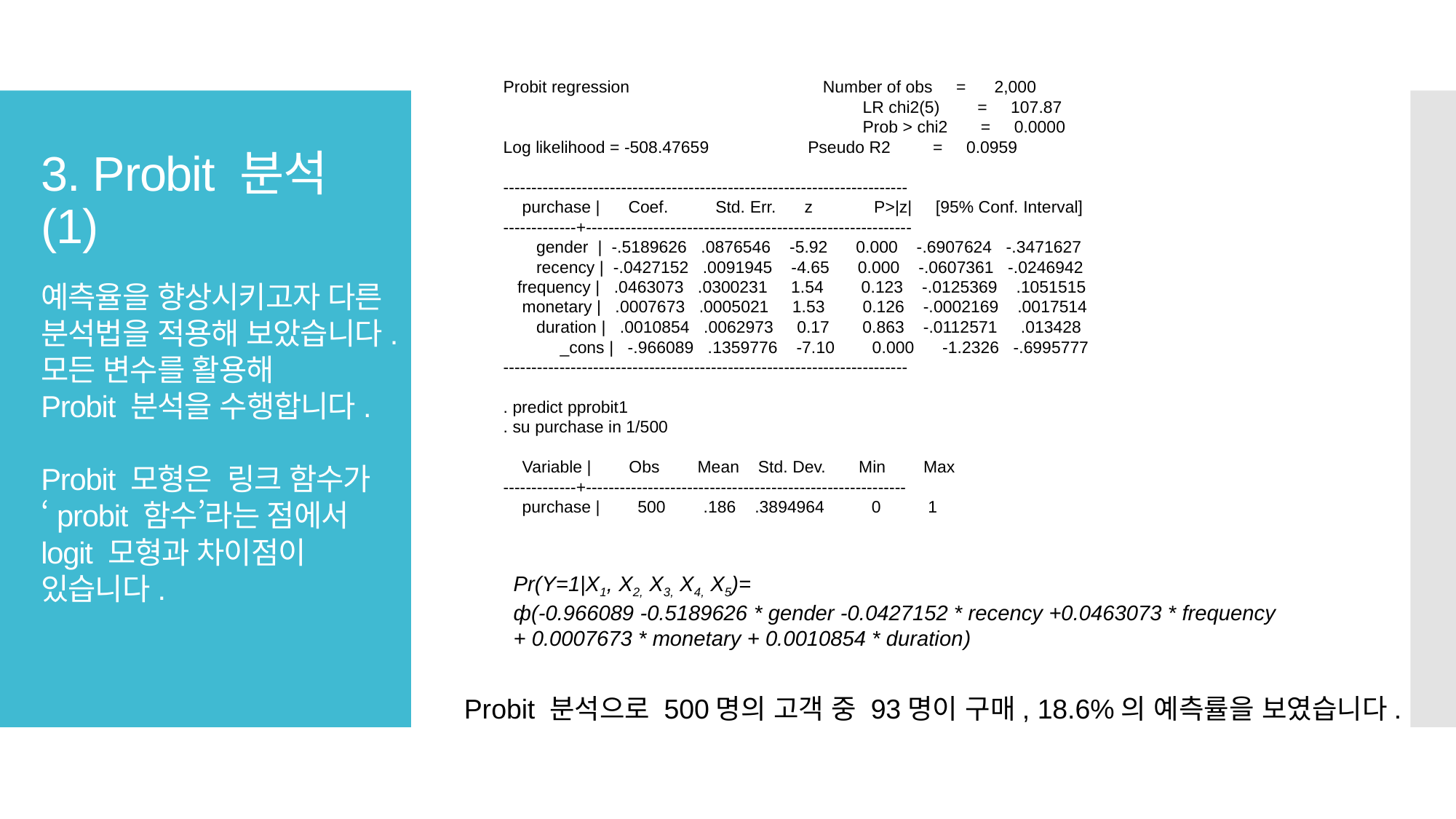

Probit regression                                         Number of obs     =      2,000
                                                                            LR chi2(5)        =     107.87
                                                                            Prob > chi2       =     0.0000
Log likelihood = -508.47659                     Pseudo R2         =     0.0959

------------------------------------------------------------------------
    purchase |      Coef.          Std. Err.      z             P>|z|     [95% Conf. Interval]
-------------+----------------------------------------------------------
       gender  |  -.5189626   .0876546    -5.92      0.000    -.6907624   -.3471627
       recency |  -.0427152   .0091945    -4.65      0.000    -.0607361   -.0246942
   frequency |   .0463073   .0300231     1.54        0.123    -.0125369    .1051515
    monetary |   .0007673   .0005021     1.53        0.126    -.0002169    .0017514
       duration |   .0010854   .0062973     0.17       0.863    -.0112571     .013428
            _cons |   -.966089   .1359776    -7.10        0.000      -1.2326   -.6995777
------------------------------------------------------------------------

. predict pprobit1
. su purchase in 1/500

    Variable |        Obs        Mean    Std. Dev.       Min        Max
-------------+---------------------------------------------------------
    purchase |        500        .186    .3894964          0          1

# 3. Probit 분석(1)
예측율을 향상시키고자 다른 분석법을 적용해 보았습니다.
모든 변수를 활용해
Probit 분석을 수행합니다.

Probit 모형은  링크 함수가 ‘probit 함수’라는 점에서 logit 모형과 차이점이 있습니다.
Pr(Y=1|X1, X2, X3, X4, X5)=
ф(-0.966089 -0.5189626 * gender -0.0427152 * recency +0.0463073 * frequency
+ 0.0007673 * monetary + 0.0010854 * duration)

Probit 분석으로 500명의 고객 중 93명이 구매, 18.6%의 예측률을 보였습니다.